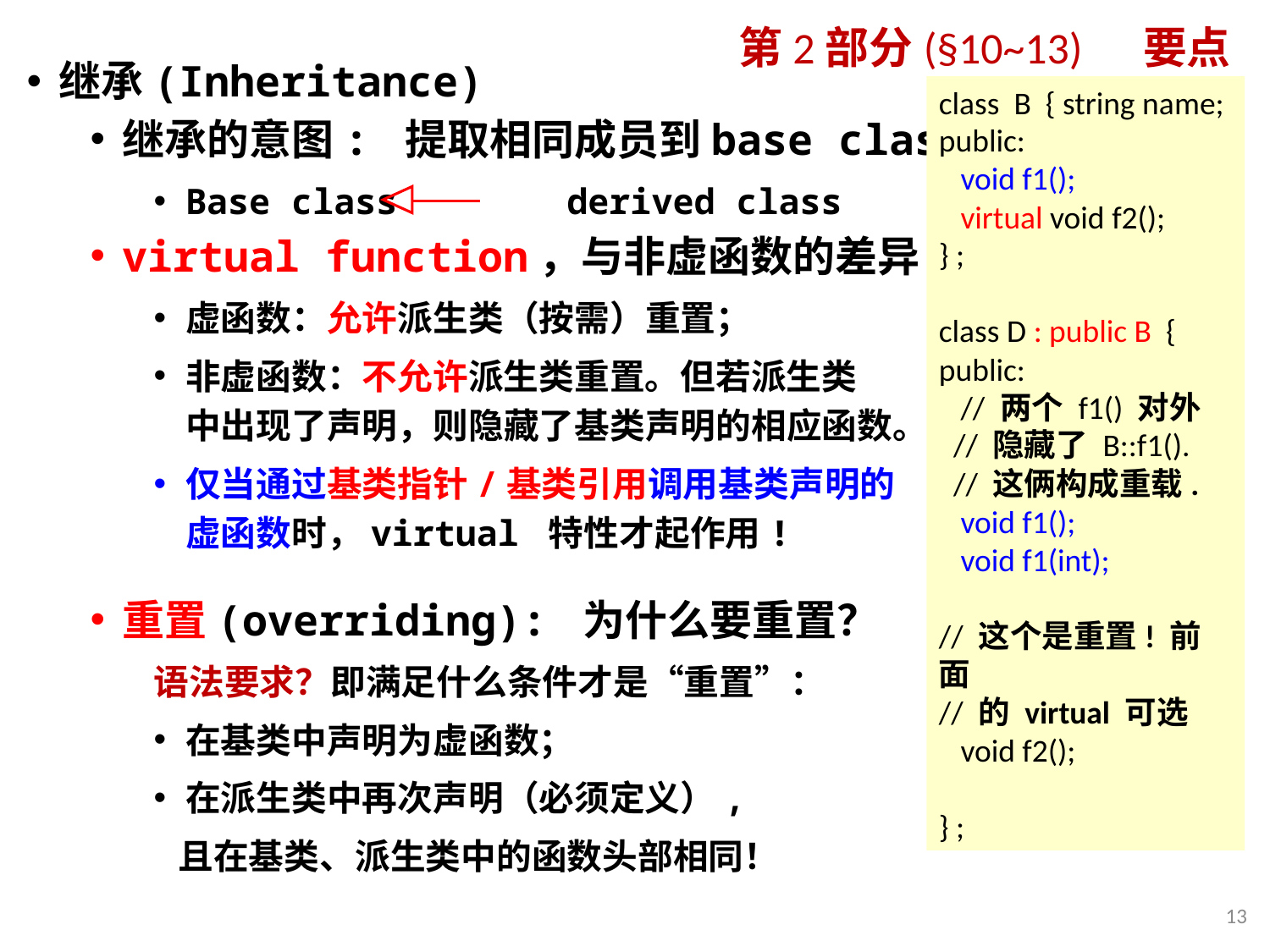

# 第2部分(§10~13)     要点
继承(Inheritance)
继承的意图: 提取相同成员到base class。
Base class        derived class
virtual function，与非虚函数的差异!
虚函数：允许派生类（按需）重置；
非虚函数：不允许派生类重置。但若派生类
中出现了声明，则隐藏了基类声明的相应函数。
仅当通过基类指针/基类引用调用基类声明的
虚函数时，virtual 特性才起作用!
class  B  { string name;
public:
   void f1();
   virtual void f2();
} ;

class D : public B  {
public:
   // 两个 f1() 对外
  // 隐藏了 B::f1().
  // 这俩构成重载.
   void f1();
   void f1(int);

// 这个是重置! 前面
// 的 virtual 可选
   void f2();

} ;

重置(overriding): 为什么要重置？
语法要求？即满足什么条件才是“重置”：
在基类中声明为虚函数；
在派生类中再次声明（必须定义）,
  且在基类、派生类中的函数头部相同！
13